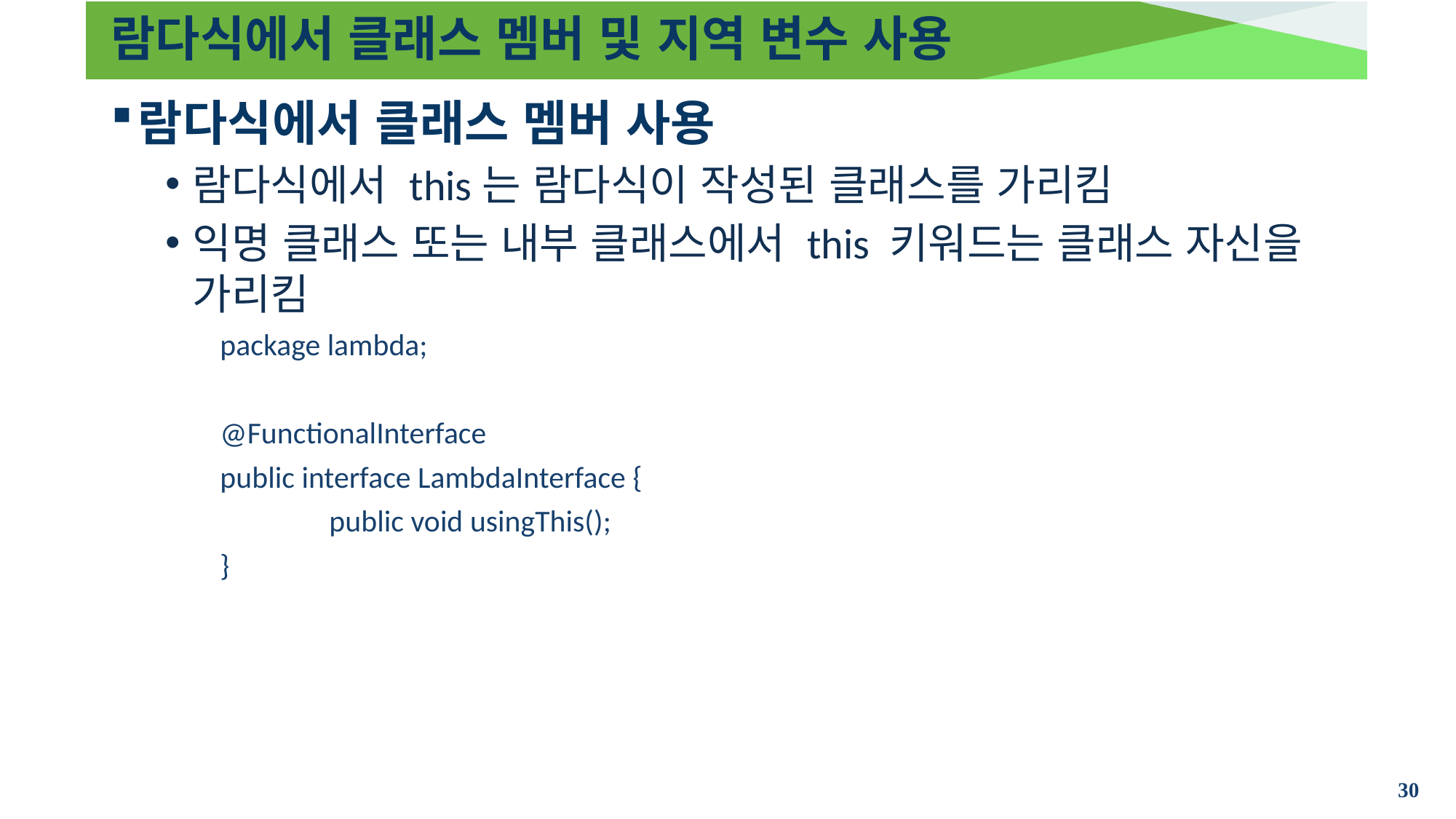

# 람다식에서 클래스 멤버 및 지역 변수 사용
람다식에서 클래스 멤버 사용
람다식에서 this는 람다식이 작성된 클래스를 가리킴
익명 클래스 또는 내부 클래스에서 this 키워드는 클래스 자신을 가리킴
package lambda;

@FunctionalInterface
public interface LambdaInterface {
	public void usingThis();
}

30